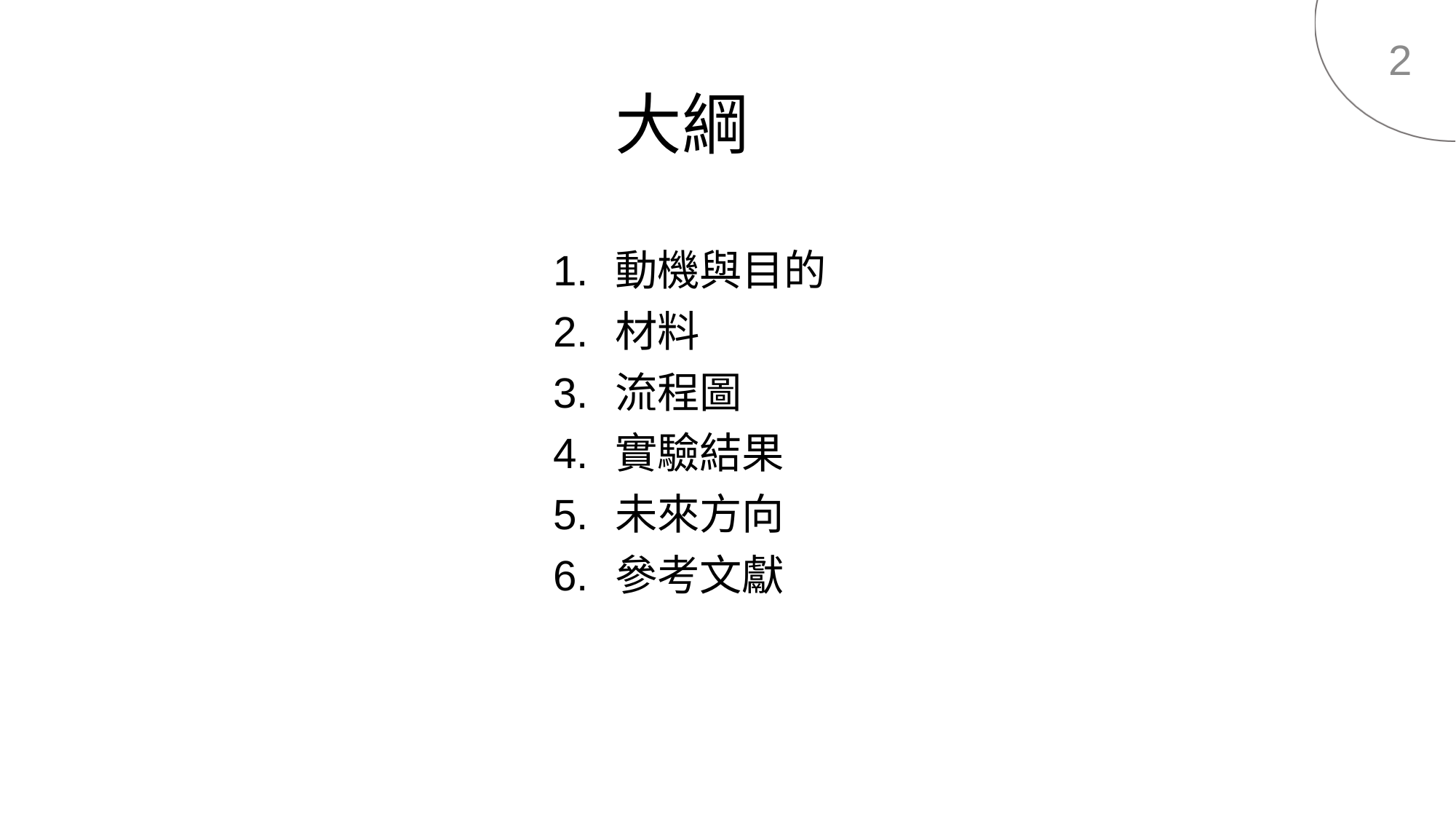

2
大綱
動機與目的
材料
流程圖
實驗結果
未來方向
參考文獻